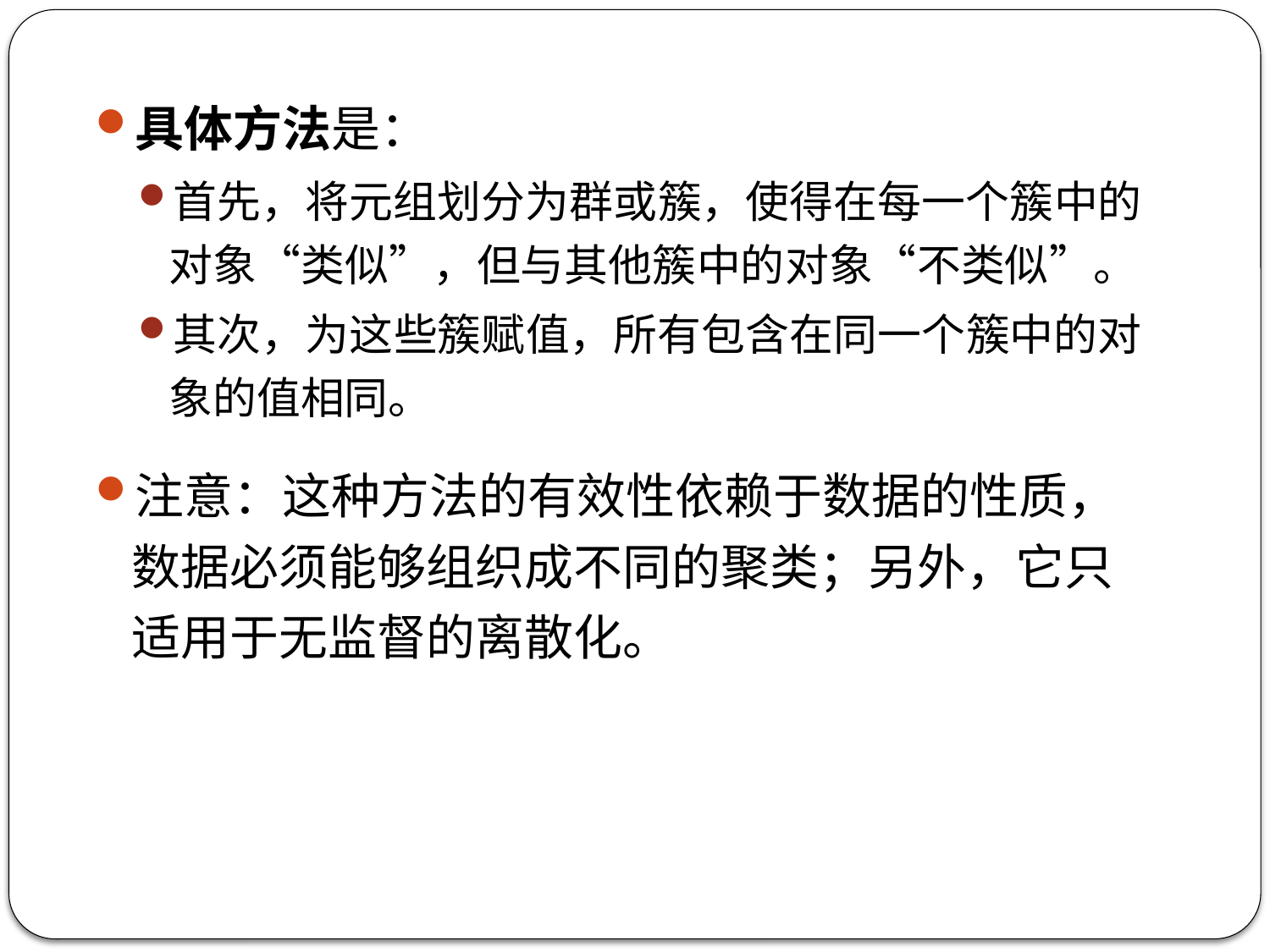

具体方法是：
首先，将元组划分为群或簇，使得在每一个簇中的对象“类似”，但与其他簇中的对象“不类似”。
其次，为这些簇赋值，所有包含在同一个簇中的对象的值相同。
注意：这种方法的有效性依赖于数据的性质，数据必须能够组织成不同的聚类；另外，它只适用于无监督的离散化。
129